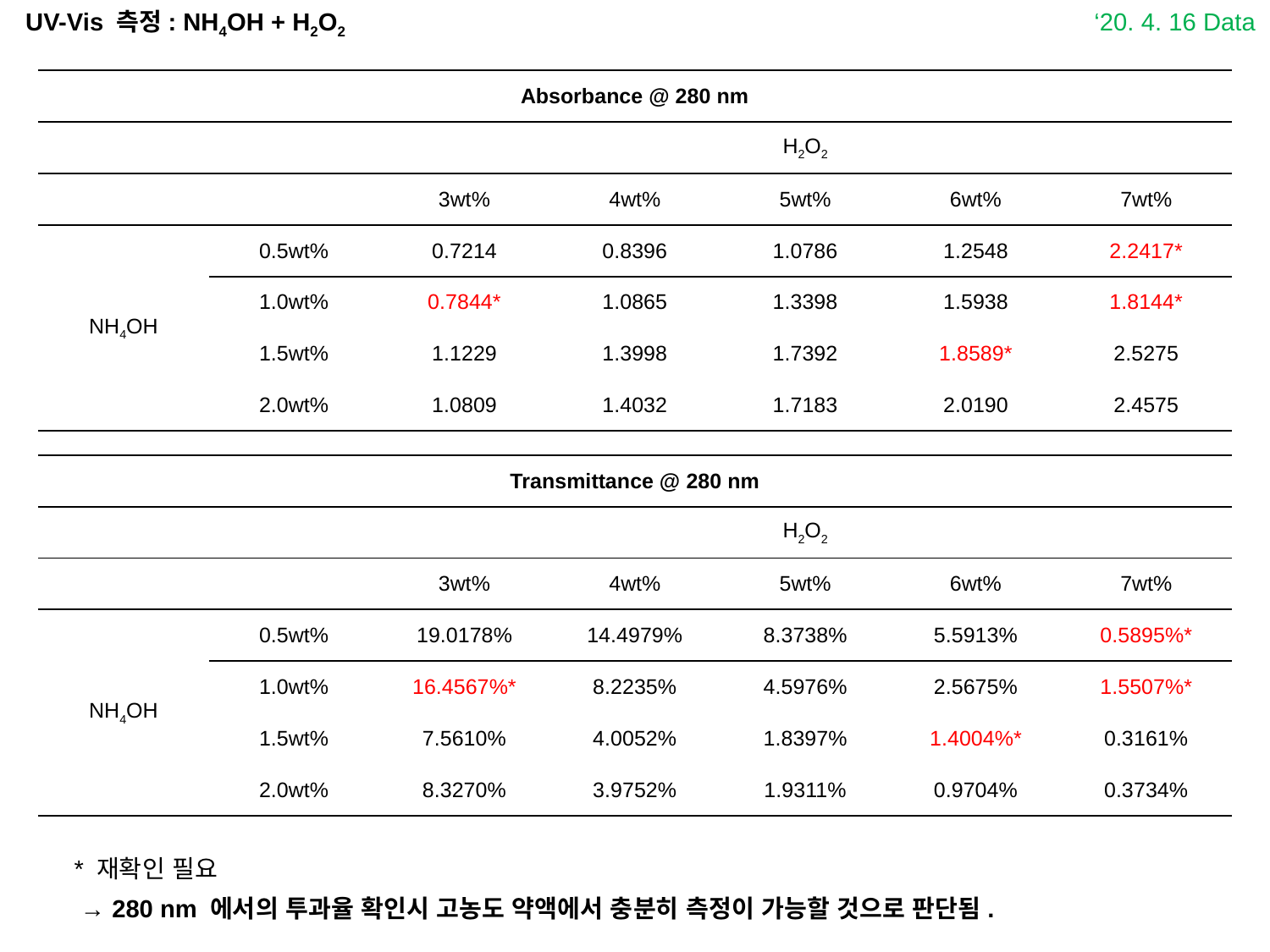

UV-Vis 측정: NH4OH + H2O2
‘20. 4. 16 Data
| Absorbance @ 280 nm |  |  |  |  |  |  |
| --- | --- | --- | --- | --- | --- | --- |
|  |  | H2O2 |  |  |  |  |
|  |  | 3wt% | 4wt% | 5wt% | 6wt% | 7wt% |
| NH4OH | 0.5wt% | 0.7214 | 0.8396 | 1.0786 | 1.2548 | 2.2417\* |
|  | 1.0wt% | 0.7844\* | 1.0865 | 1.3398 | 1.5938 | 1.8144\* |
|  | 1.5wt% | 1.1229 | 1.3998 | 1.7392 | 1.8589\* | 2.5275 |
|  | 2.0wt% | 1.0809 | 1.4032 | 1.7183 | 2.0190 | 2.4575 |
| Transmittance @ 280 nm |  |  |  |  |  |  |
| --- | --- | --- | --- | --- | --- | --- |
|  |  | H2O2 |  |  |  |  |
|  |  | 3wt% | 4wt% | 5wt% | 6wt% | 7wt% |
| NH4OH | 0.5wt% | 19.0178% | 14.4979% | 8.3738% | 5.5913% | 0.5895%\* |
|  | 1.0wt% | 16.4567%\* | 8.2235% | 4.5976% | 2.5675% | 1.5507%\* |
|  | 1.5wt% | 7.5610% | 4.0052% | 1.8397% | 1.4004%\* | 0.3161% |
|  | 2.0wt% | 8.3270% | 3.9752% | 1.9311% | 0.9704% | 0.3734% |
* 재확인 필요
→ 280 nm 에서의 투과율 확인시 고농도 약액에서 충분히 측정이 가능할 것으로 판단됨.